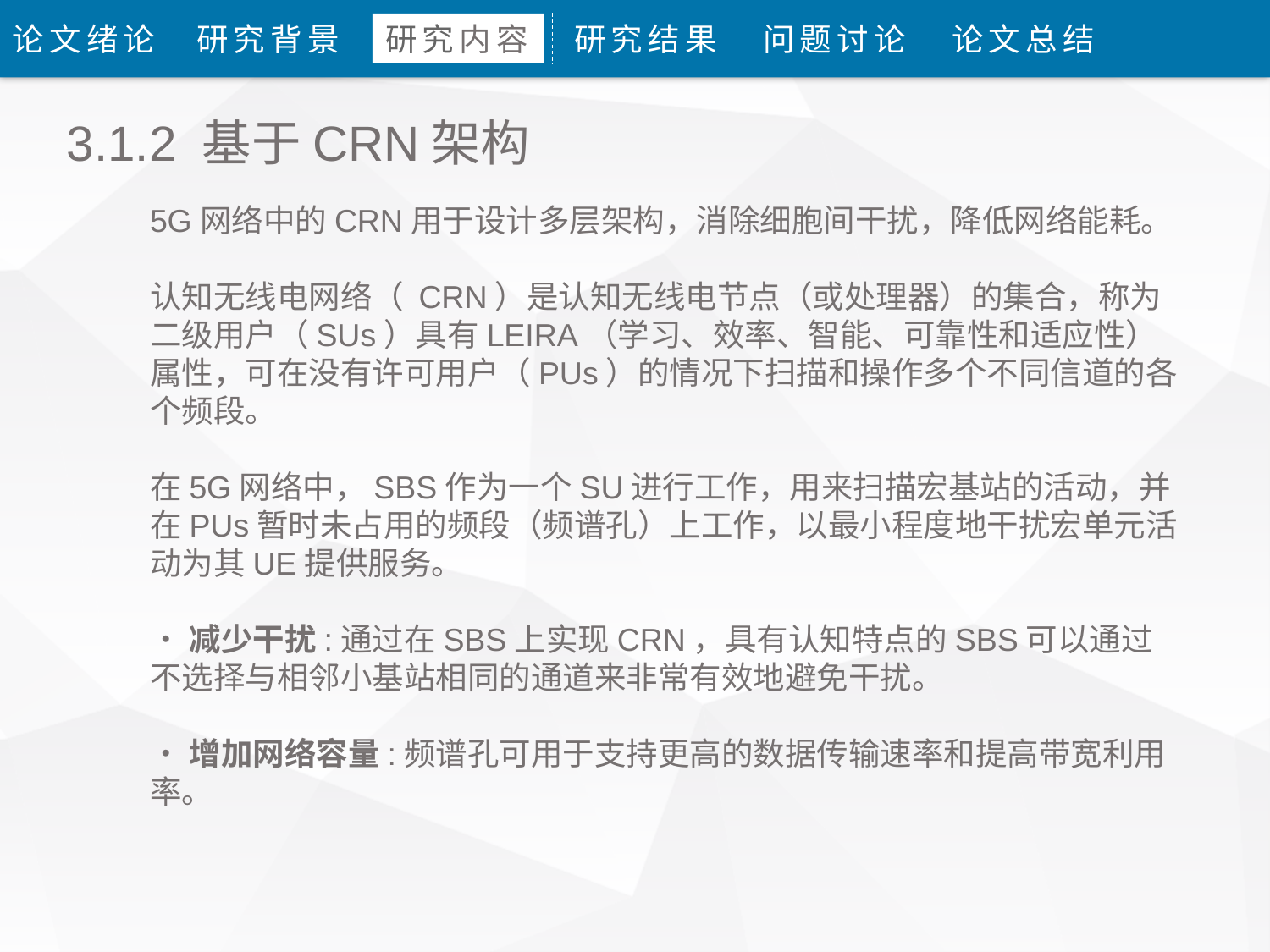

论文绪论
研究背景
研究内容
研究结果
问题讨论
论文总结

3.1.2 基于CRN架构
5G网络中的CRN用于设计多层架构，消除细胞间干扰，降低网络能耗。

认知无线电网络（ CRN）是认知无线电节点（或处理器）的集合，称为二级用户（SUs）具有LEIRA（学习、效率、智能、可靠性和适应性）属性，可在没有许可用户（PUs）的情况下扫描和操作多个不同信道的各个频段。

在5G网络中，SBS作为一个SU进行工作，用来扫描宏基站的活动，并在PUs暂时未占用的频段（频谱孔）上工作，以最小程度地干扰宏单元活动为其UE提供服务。

•减少干扰:通过在SBS上实现CRN，具有认知特点的SBS可以通过不选择与相邻小基站相同的通道来非常有效地避免干扰。

•增加网络容量:频谱孔可用于支持更高的数据传输速率和提高带宽利用率。